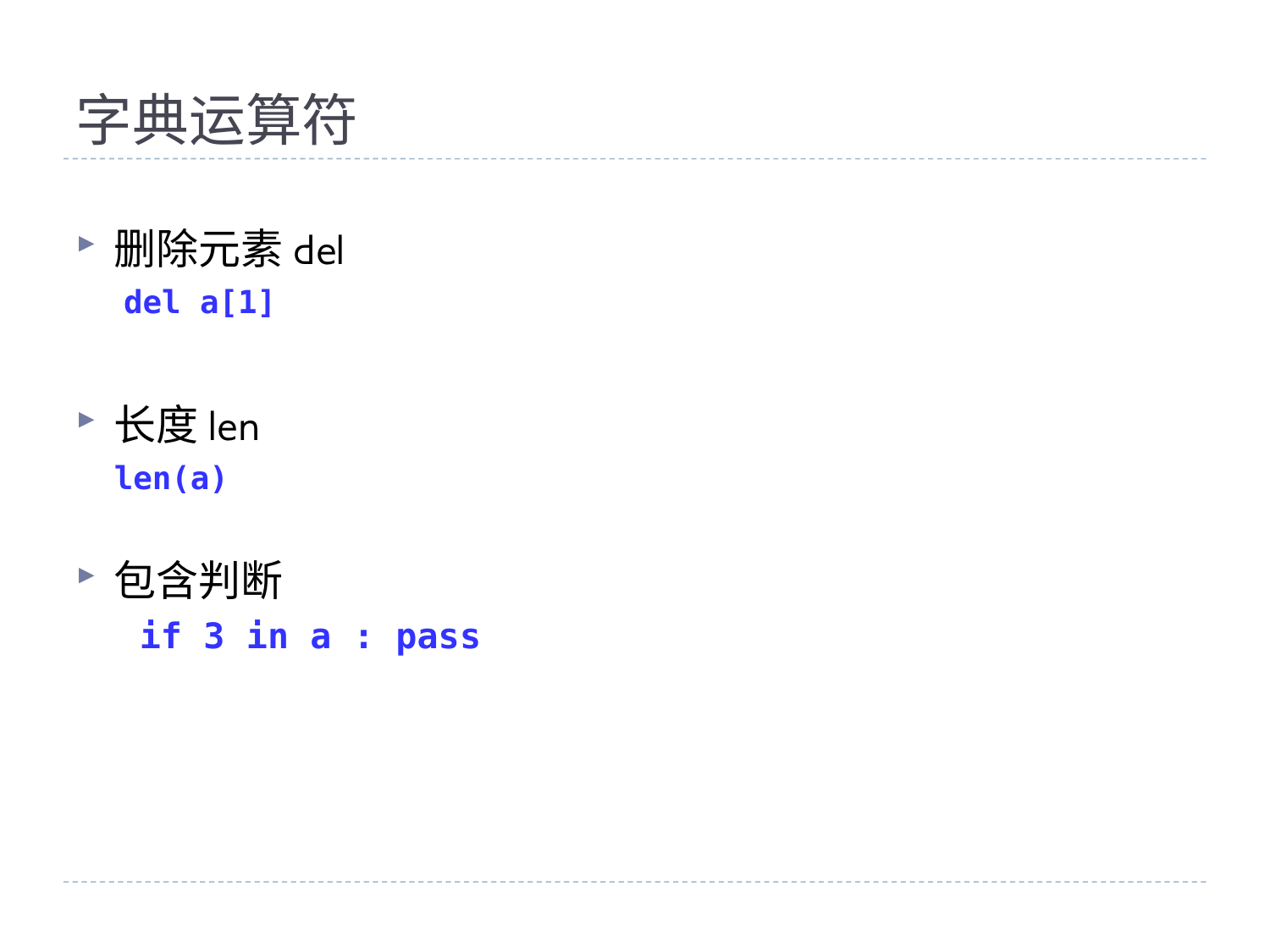

# 字典运算符
删除元素del
	del a[1]

长度len
len(a)

包含判断
if 3 in a : pass